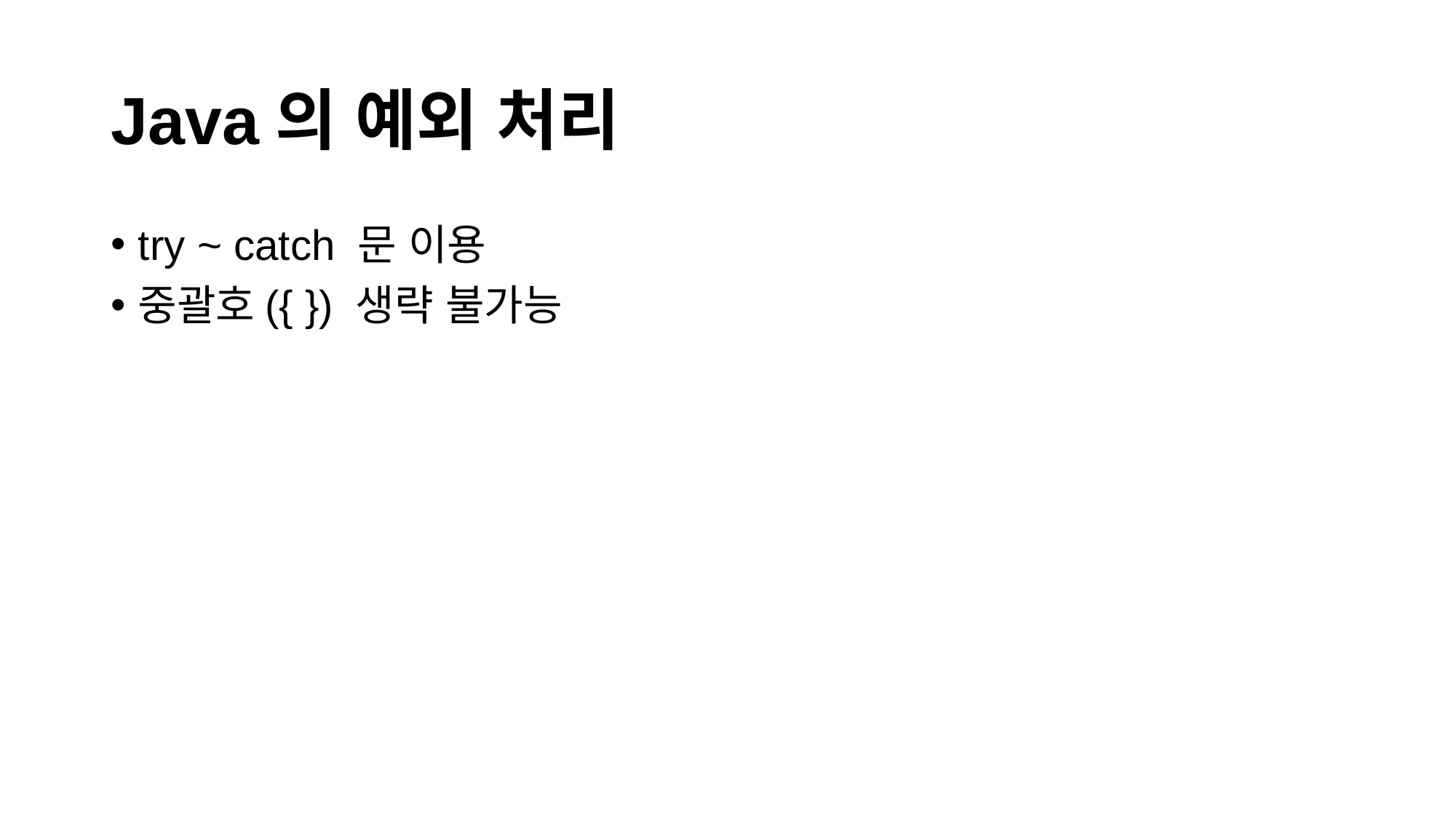

# Java의 예외 처리
try ~ catch 문 이용
중괄호({ }) 생략 불가능